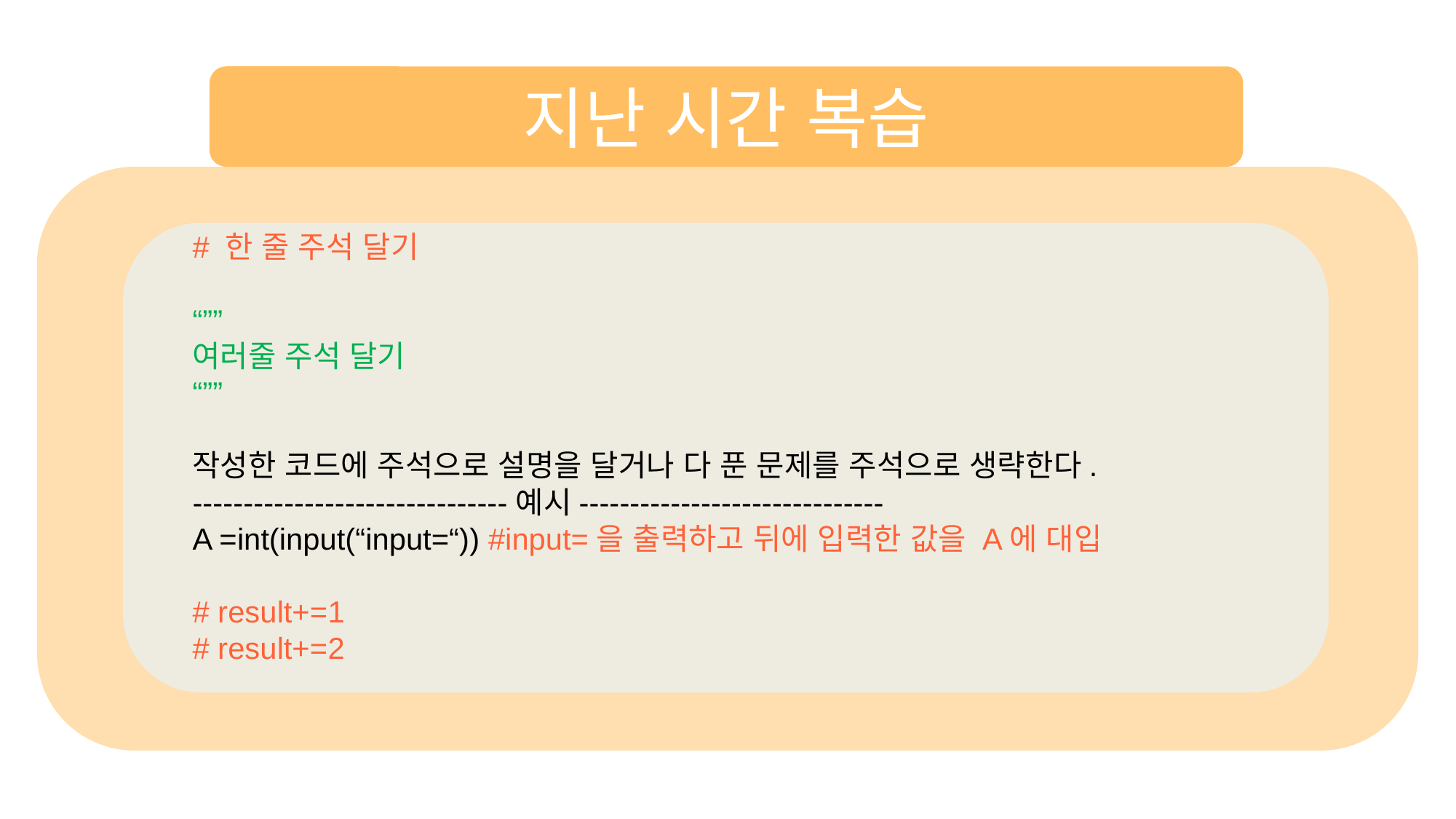

지난 시간 복습

# 한 줄 주석 달기

“””
여러줄 주석 달기
“””

작성한 코드에 주석으로 설명을 달거나 다 푼 문제를 주석으로 생략한다.
-------------------------------예시------------------------------
A =int(input(“input=“)) #input=을 출력하고 뒤에 입력한 값을 A에 대입

# result+=1
# result+=2